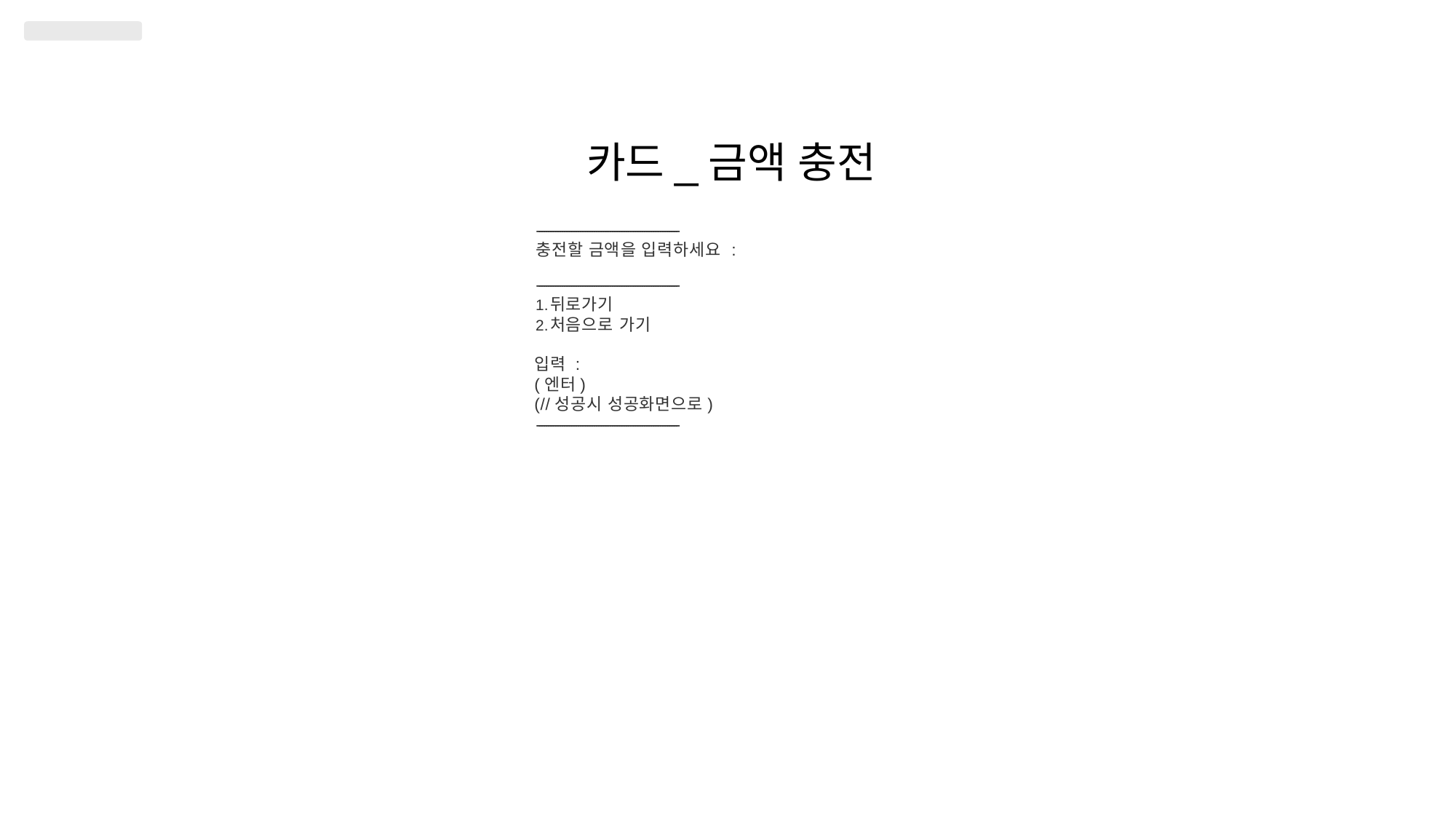

# 카드_금액 충전
--------------------------------------------------------------
충전할 금액을 입력하세요 :

--------------------------------------------------------------
뒤로가기
처음으로 가기

입력 :
(엔터)
(//성공시 성공화면으로)
--------------------------------------------------------------